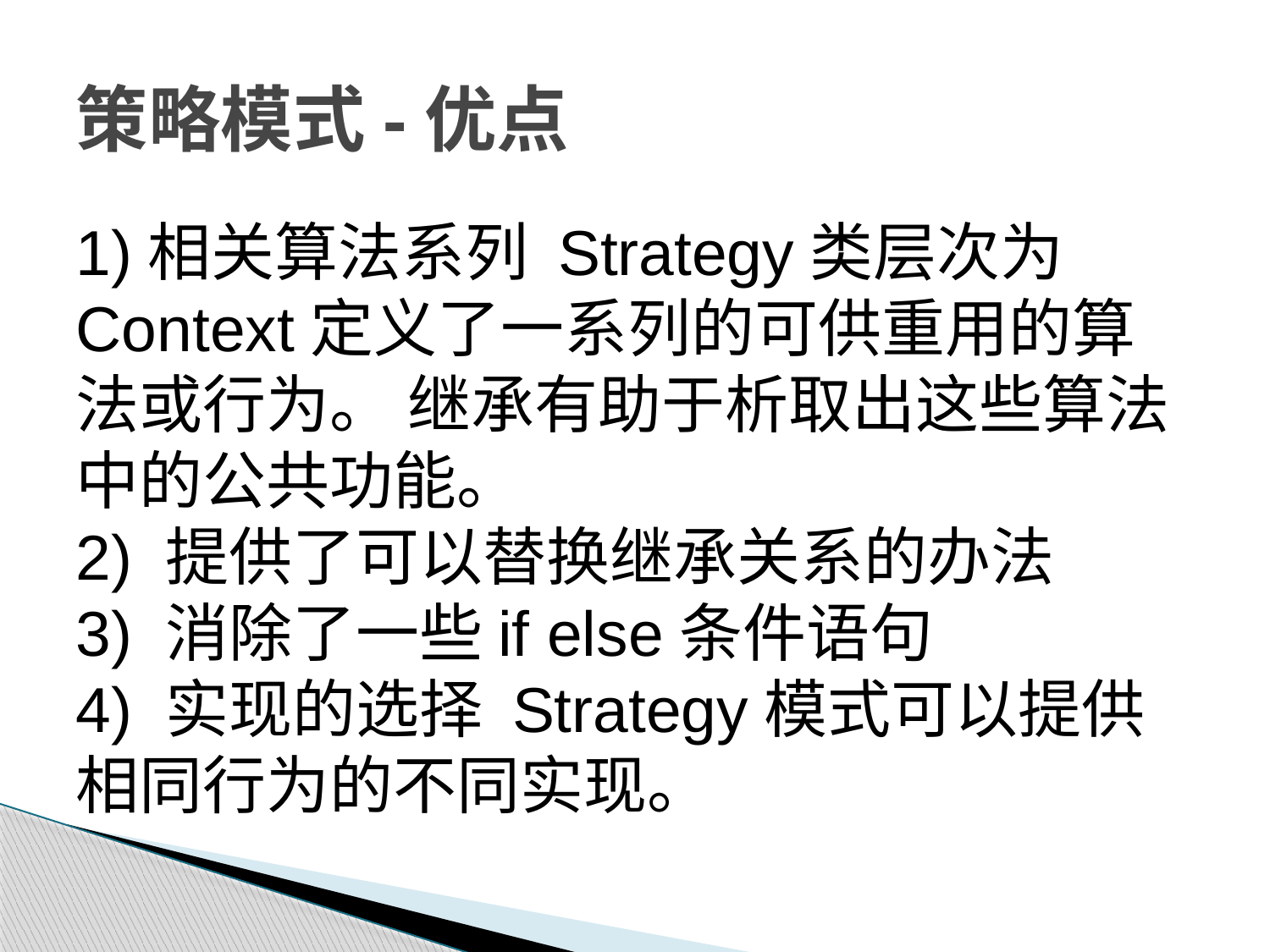

# 策略模式-优点
1)相关算法系列 Strategy类层次为Context定义了一系列的可供重用的算法或行为。 继承有助于析取出这些算法中的公共功能。
2) 提供了可以替换继承关系的办法
3) 消除了一些if else条件语句
4) 实现的选择 Strategy模式可以提供相同行为的不同实现。